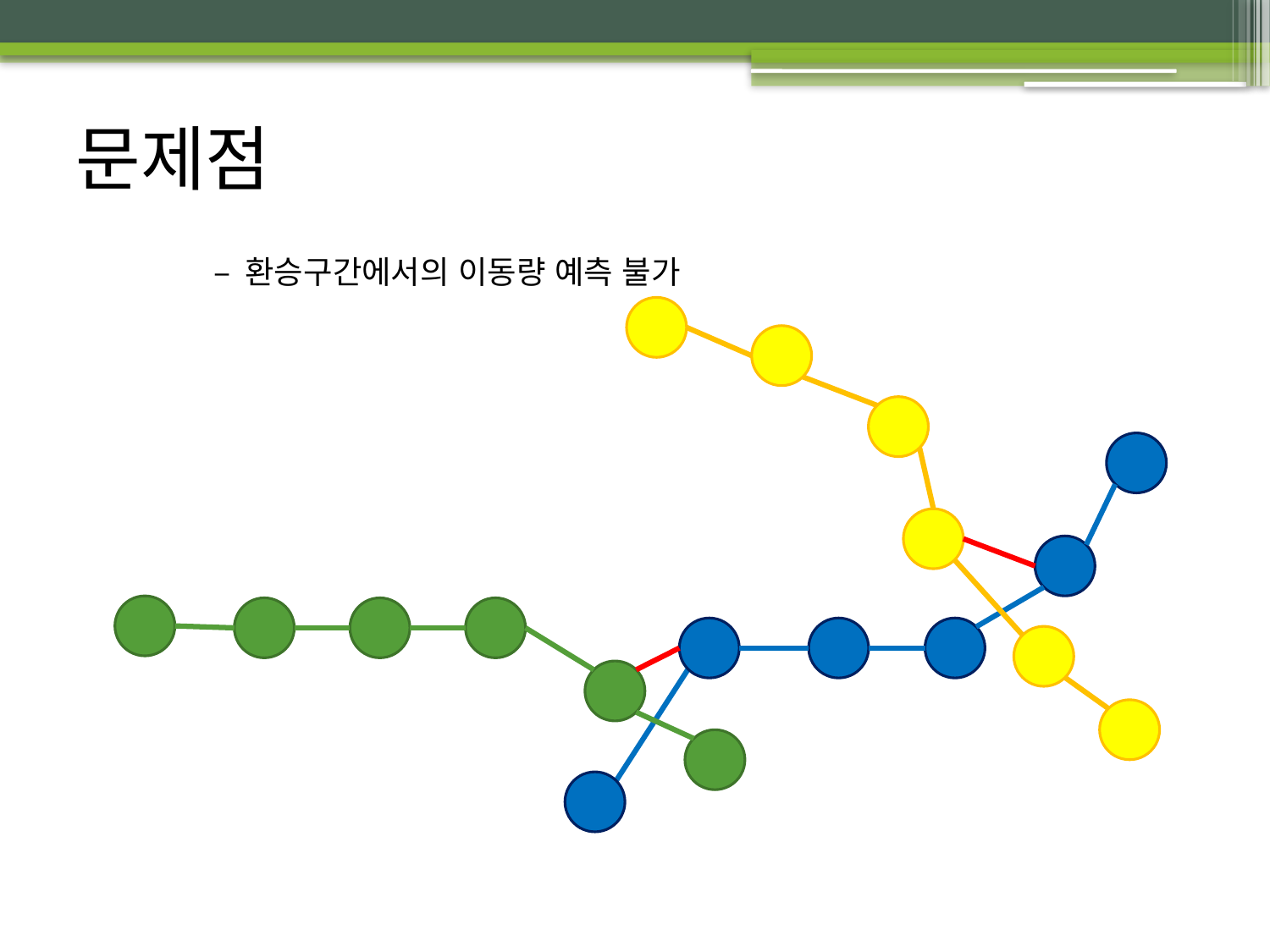

# 문제점
– 환승구간에서의 이동량 예측 불가